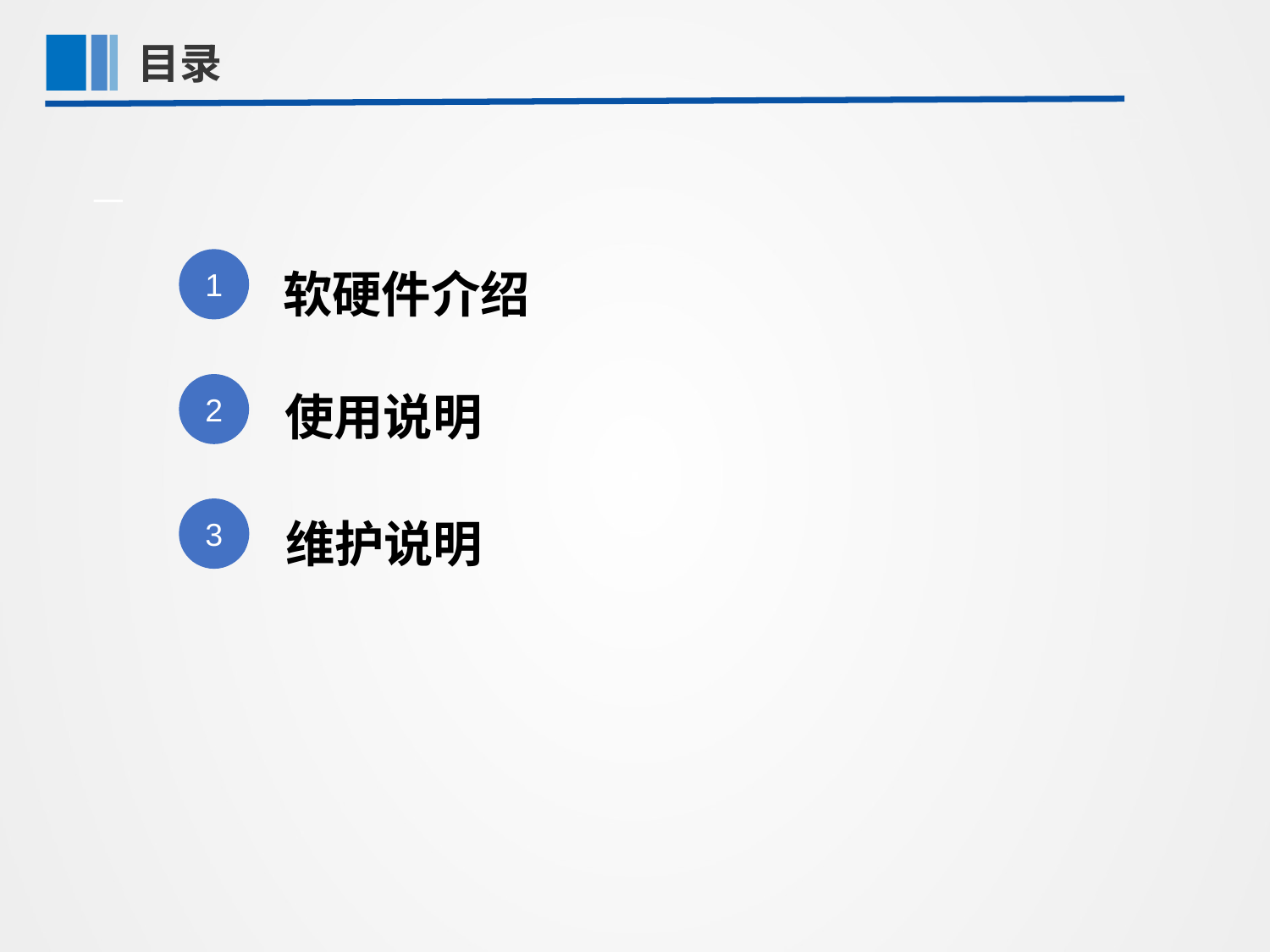

目录

第一部分
一
软硬件介绍
1
使用说明
2
维护说明
3